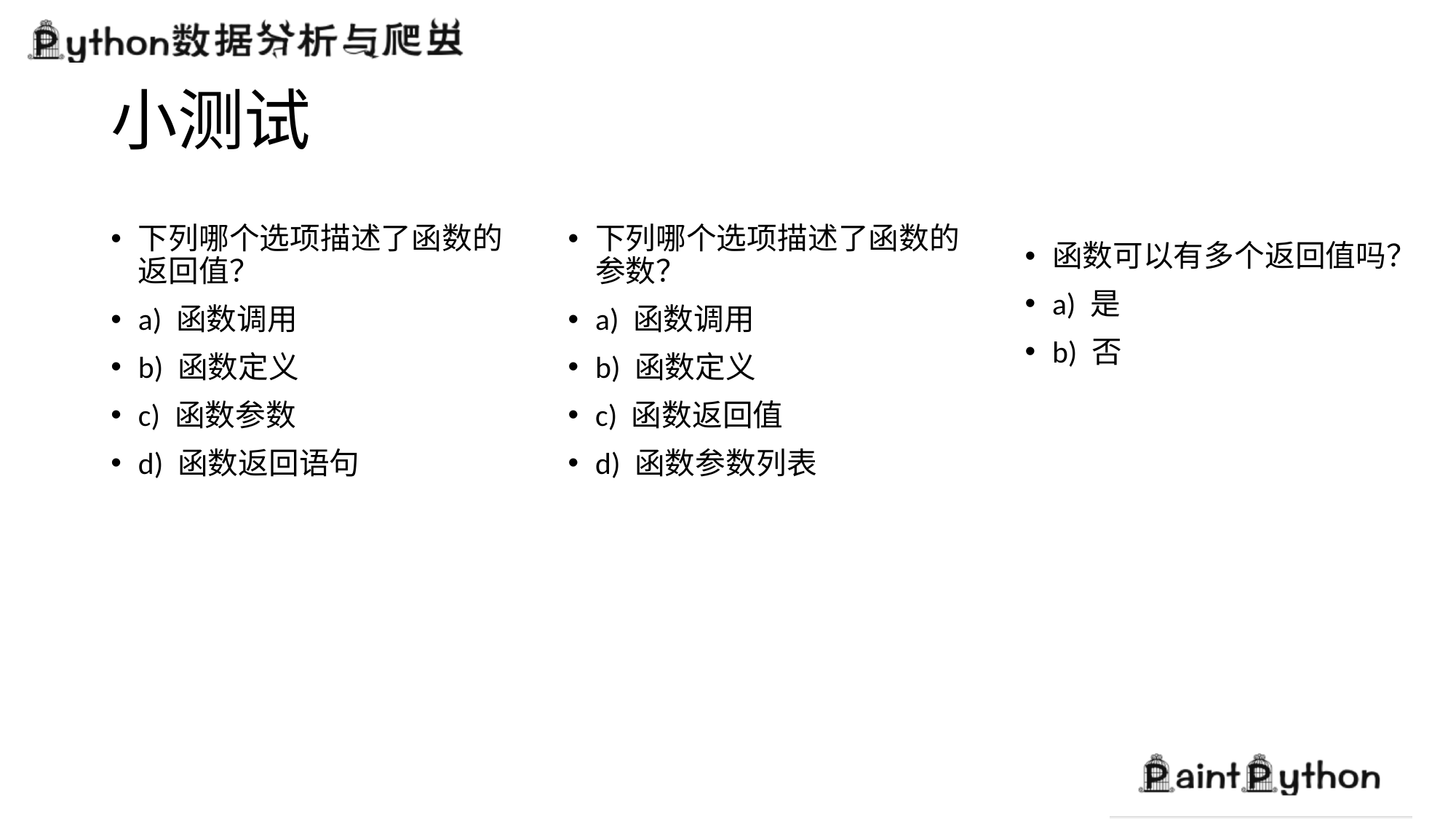

# 小测试
下列哪个选项描述了函数的返回值？
a) 函数调用
b) 函数定义
c) 函数参数
d) 函数返回语句
下列哪个选项描述了函数的参数？
a) 函数调用
b) 函数定义
c) 函数返回值
d) 函数参数列表
函数可以有多个返回值吗？
a) 是
b) 否